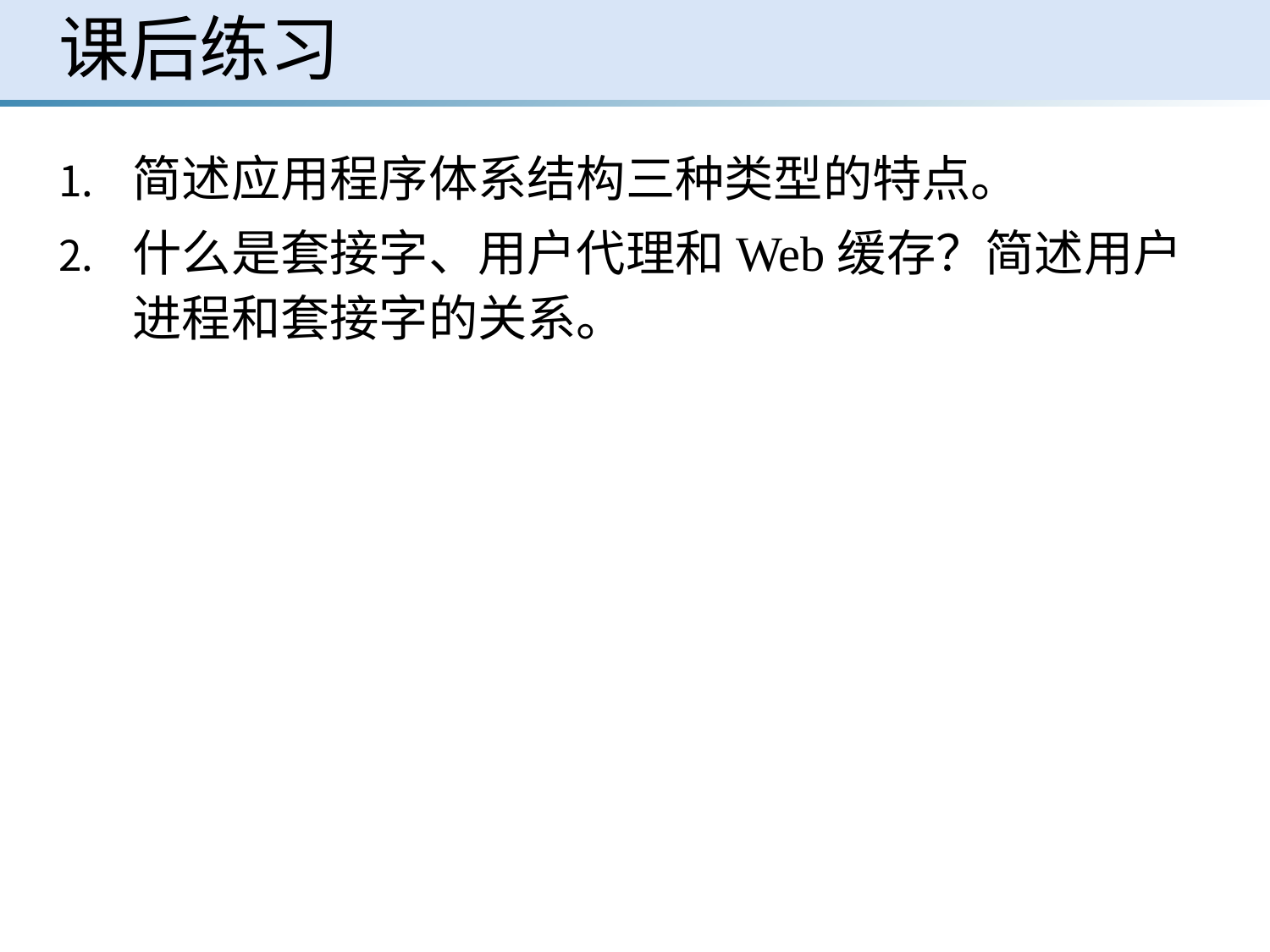

# 课后练习
简述应用程序体系结构三种类型的特点。
什么是套接字、用户代理和Web缓存？简述用户进程和套接字的关系。